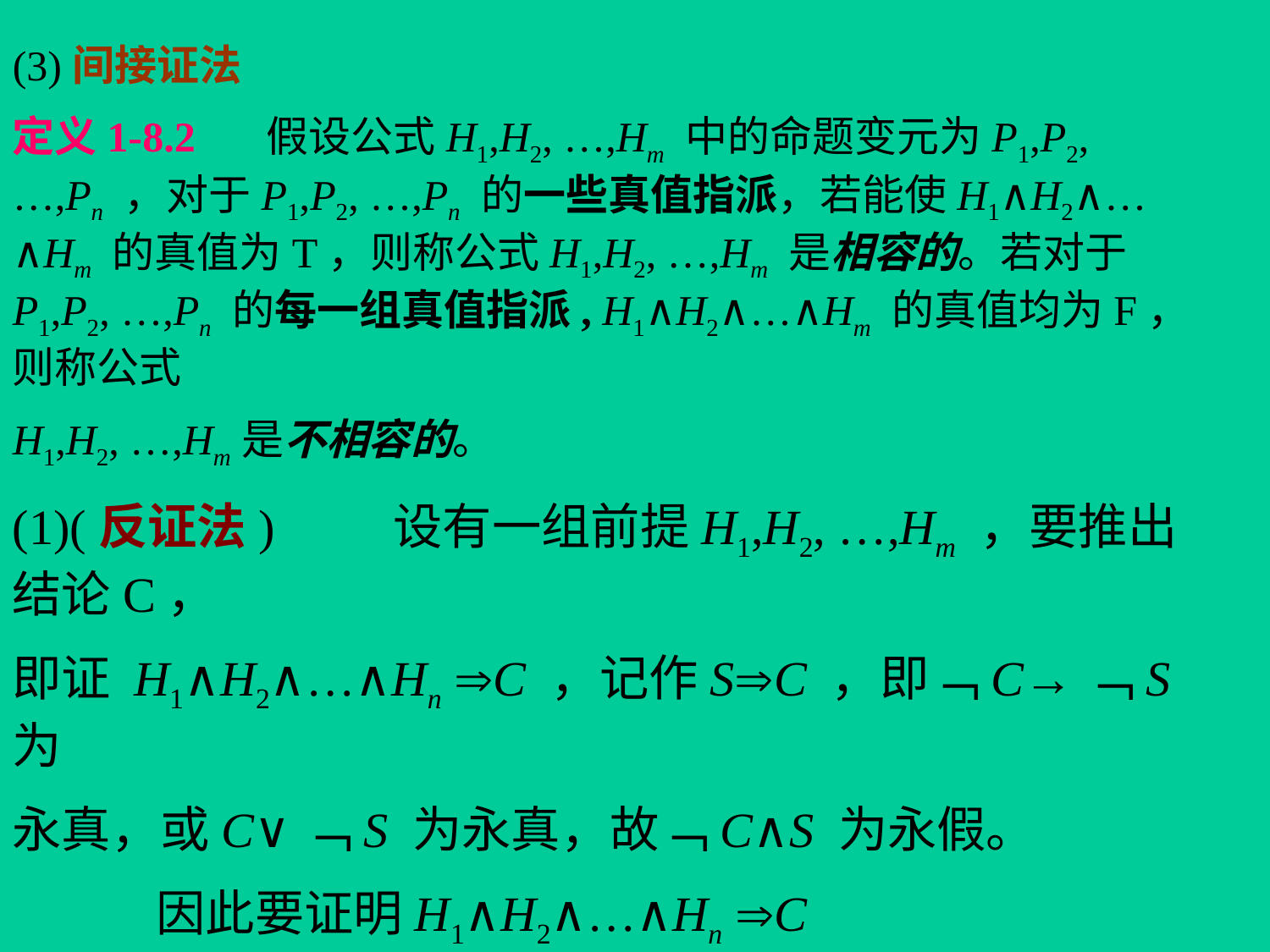

(3)间接证法
定义1-8.2	假设公式H1,H2, …,Hm 中的命题变元为P1,P2, …,Pn ，对于P1,P2, …,Pn 的一些真值指派，若能使H1∧H2∧…∧Hm 的真值为T，则称公式H1,H2, …,Hm 是相容的。若对于P1,P2, …,Pn 的每一组真值指派, H1∧H2∧…∧Hm 的真值均为F，则称公式
H1,H2, …,Hm是不相容的。
(1)(反证法)	设有一组前提H1,H2, …,Hm ，要推出结论C，
即证 H1∧H2∧…∧Hn ⇒C ，记作S⇒C ，即﹁C→﹁S 为
永真，或C∨﹁S 为永真，故﹁C∧S 为永假。
            因此要证明H1∧H2∧…∧Hn ⇒C
           只要证明H1,H2, …,Hm 与﹁C是不相容的。